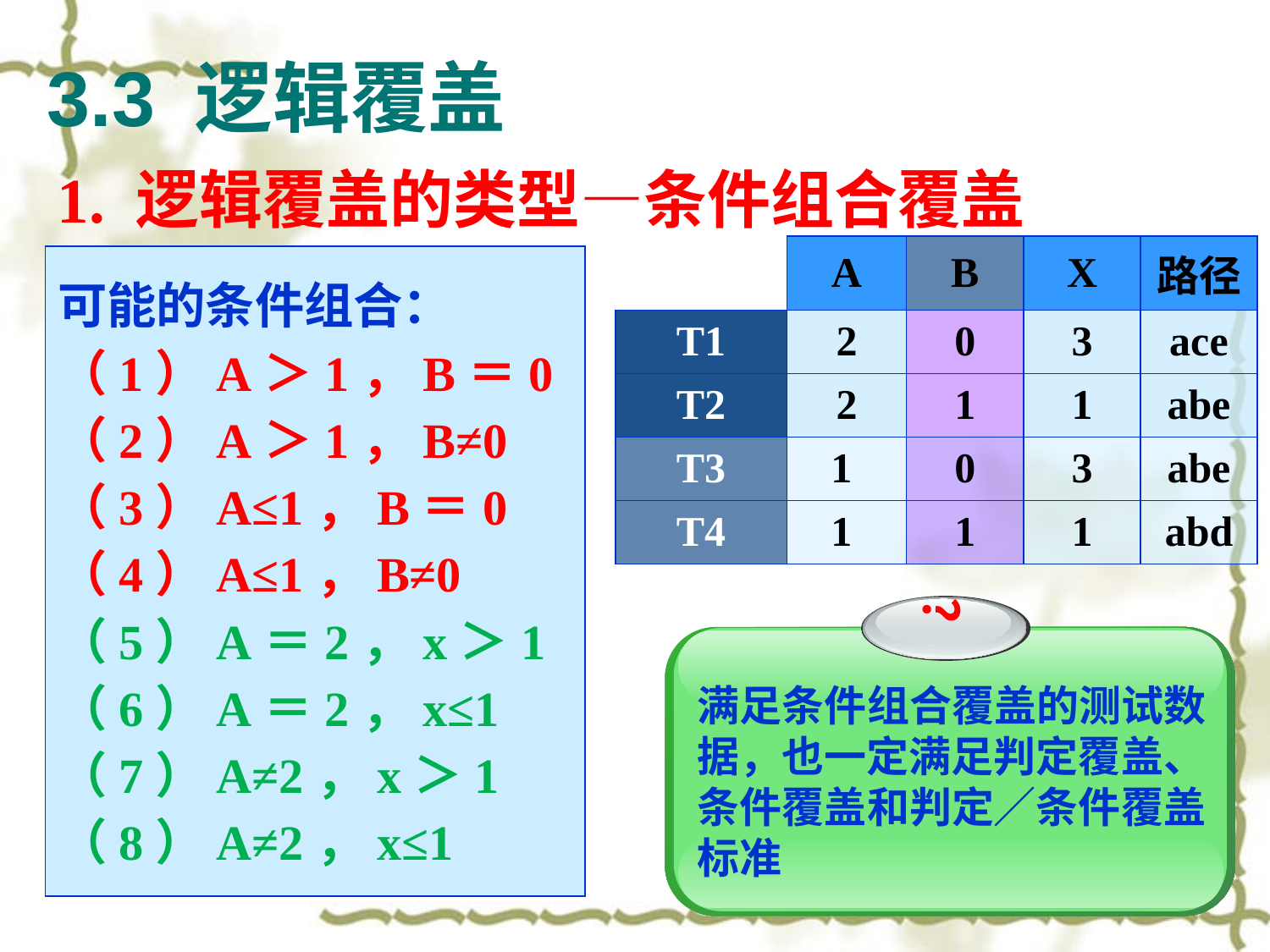

# 3.3 逻辑覆盖
1. 逻辑覆盖的类型—条件组合覆盖
|  | A | B | X | 路径 |
| --- | --- | --- | --- | --- |
| T1 | 2 | 0 | 3 | ace |
| T2 | 2 | 1 | 1 | abe |
| T3 | 1 | 0 | 3 | abe |
| T4 | 1 | 1 | 1 | abd |
可能的条件组合：
（1）A＞1，B＝0
（2）A＞1，B≠0
（3）A≤1，B＝0
（4）A≤1，B≠0
（5）A＝2，x＞1
（6）A＝2，x≤1
（7）A≠2，x＞1
（8）A≠2，x≤1

？

满足条件组合覆盖的测试数据，也一定满足判定覆盖、条件覆盖和判定／条件覆盖标准